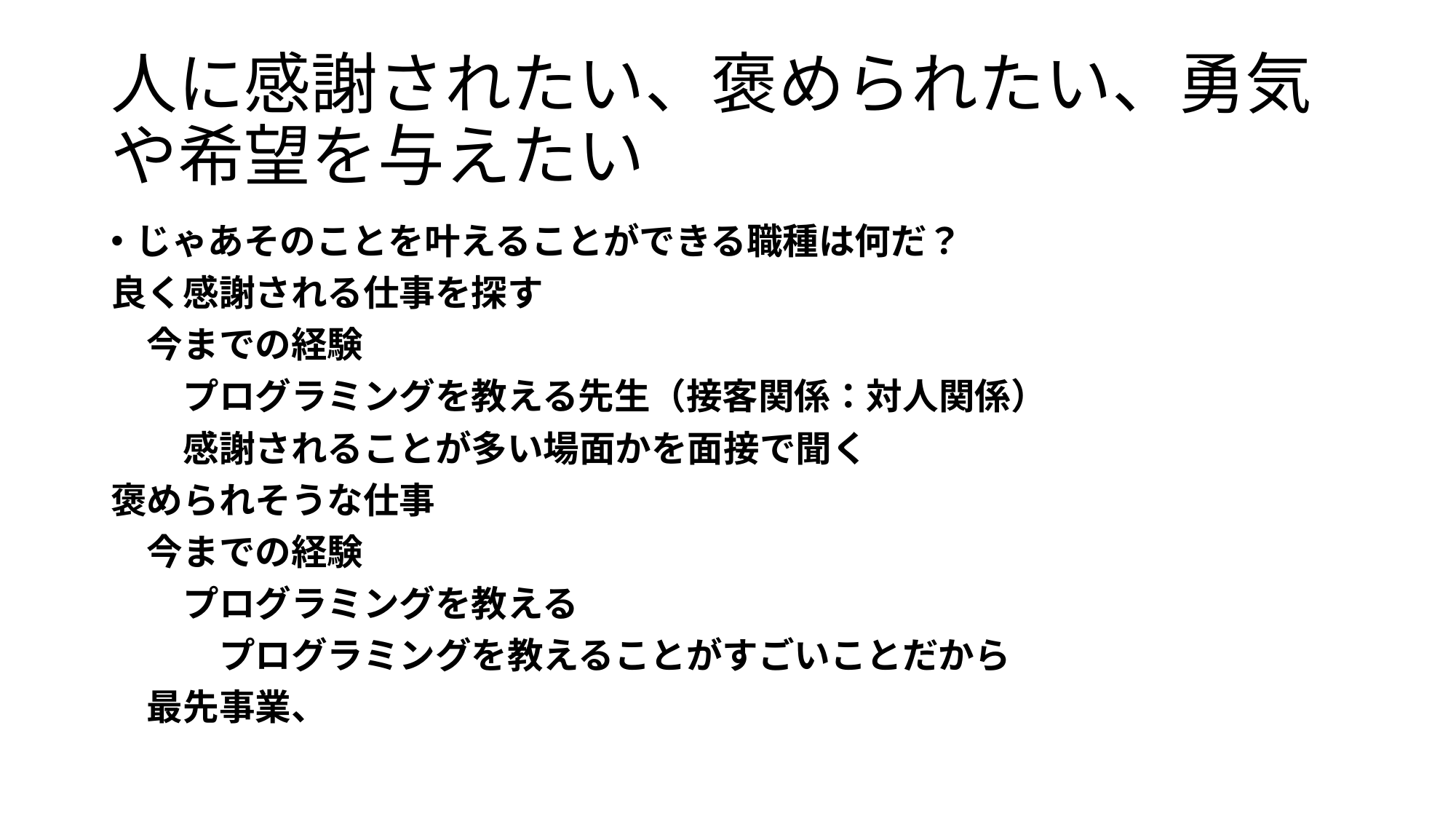

# 人に感謝されたい、褒められたい、勇気や希望を与えたい
じゃあそのことを叶えることができる職種は何だ？
良く感謝される仕事を探す
　今までの経験
　　プログラミングを教える先生（接客関係：対人関係）
　　感謝されることが多い場面かを面接で聞く
褒められそうな仕事
　今までの経験
　　プログラミングを教える
　　　プログラミングを教えることがすごいことだから
　最先事業、